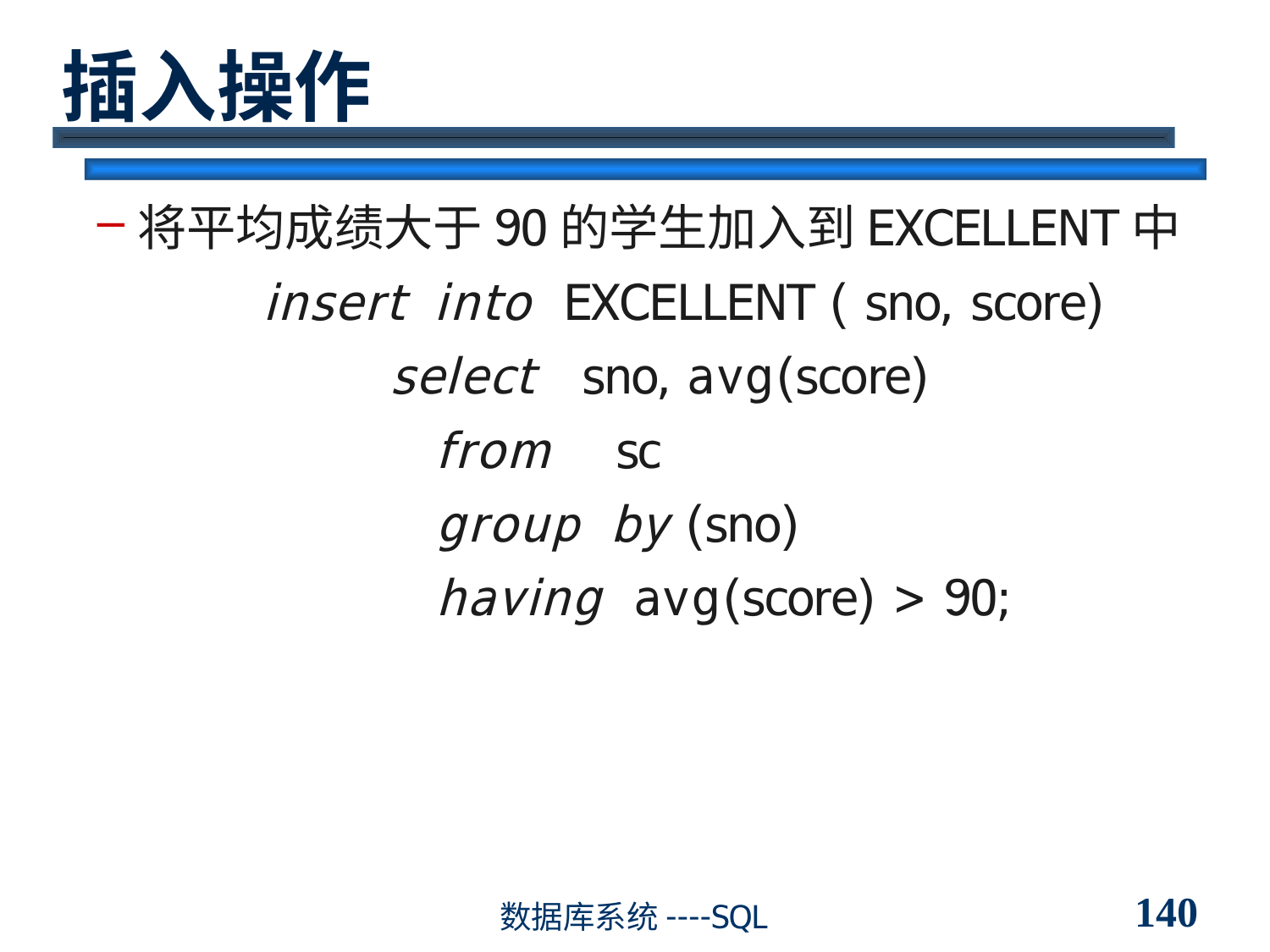

# 插入操作
将平均成绩大于90的学生加入到EXCELLENT中
		insert  into  EXCELLENT ( sno, score)
			select   sno, avg(score)
			   from    sc
			   group  by (sno)
			   having  avg(score) > 90;
140
数据库系统----SQL